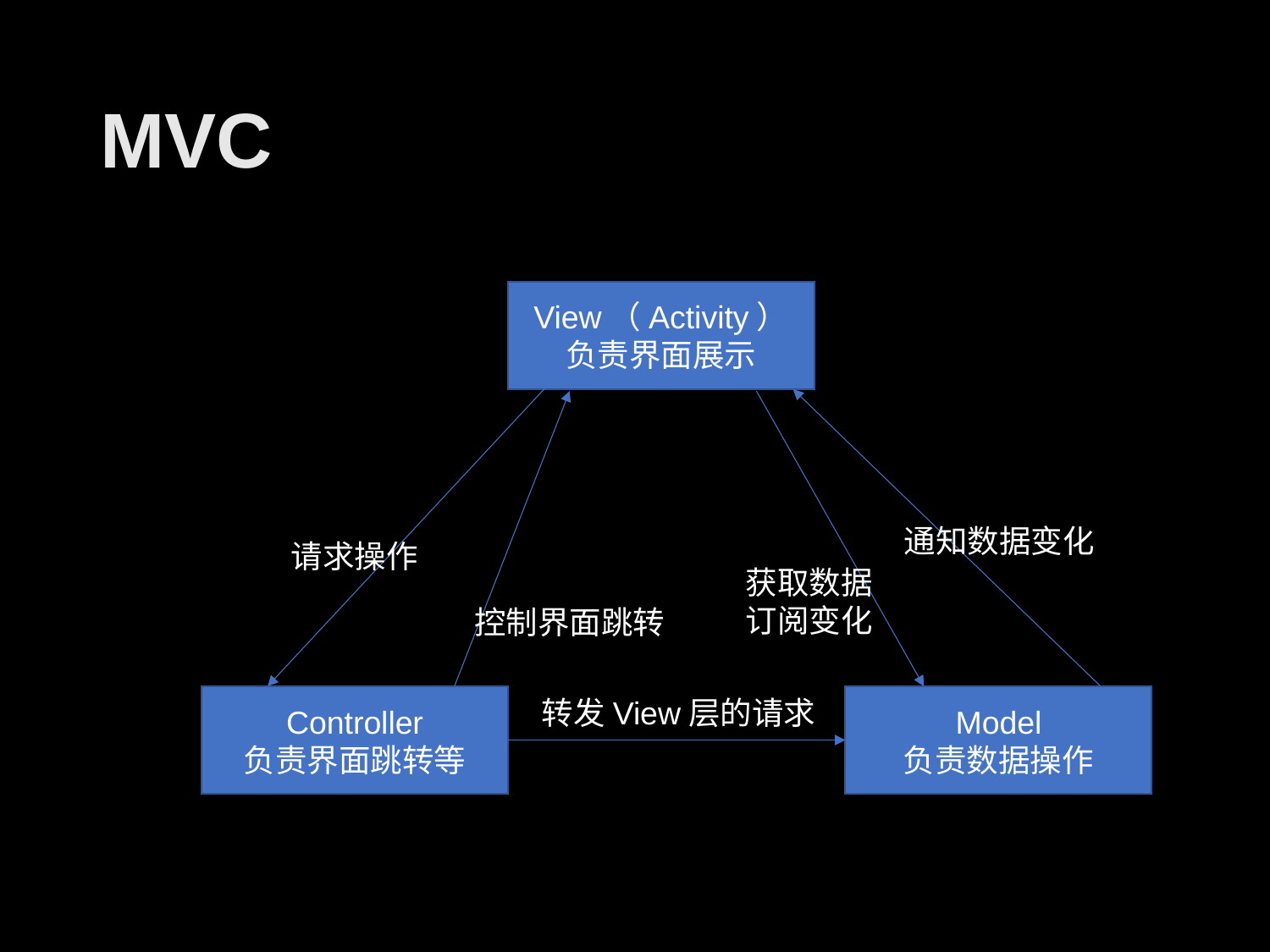

# MVC
View（Activity）
负责界面展示
通知数据变化
请求操作
获取数据
订阅变化
控制界面跳转
Model
负责数据操作
Controller
负责界面跳转等
转发View层的请求